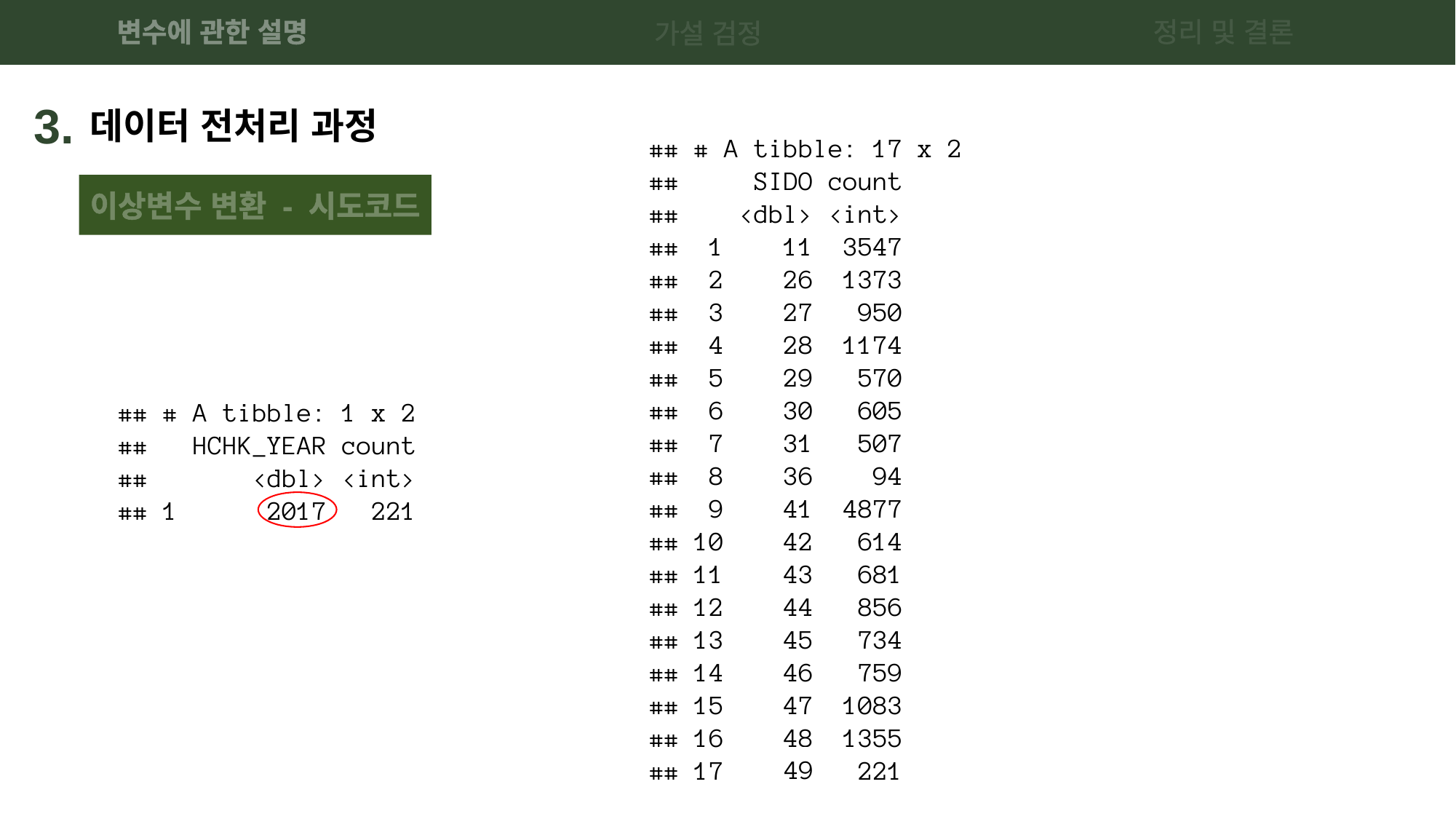

변수에 관한 설명
정리 및 결론
가설 검정
3.
데이터 전처리 과정
## # A tibble: 17 x 2 ##     SIDO count ##    <dbl> <int> ##  1    11  3547 ##  2    26  1373 ##  3    27   950 ##  4    28  1174 ##  5    29   570 ##  6    30   605 ##  7    31   507 ##  8    36    94 ##  9    41  4877 ## 10    42   614 ## 11    43   681 ## 12    44   856 ## 13    45   734 ## 14    46   759 ## 15    47  1083 ## 16    48  1355 ## 17    50   221
이상변수 변환 - 시도코드
## # A tibble: 1 x 2 ##   HCHK_YEAR count ##       <dbl> <int> ## 1      2017   221

49